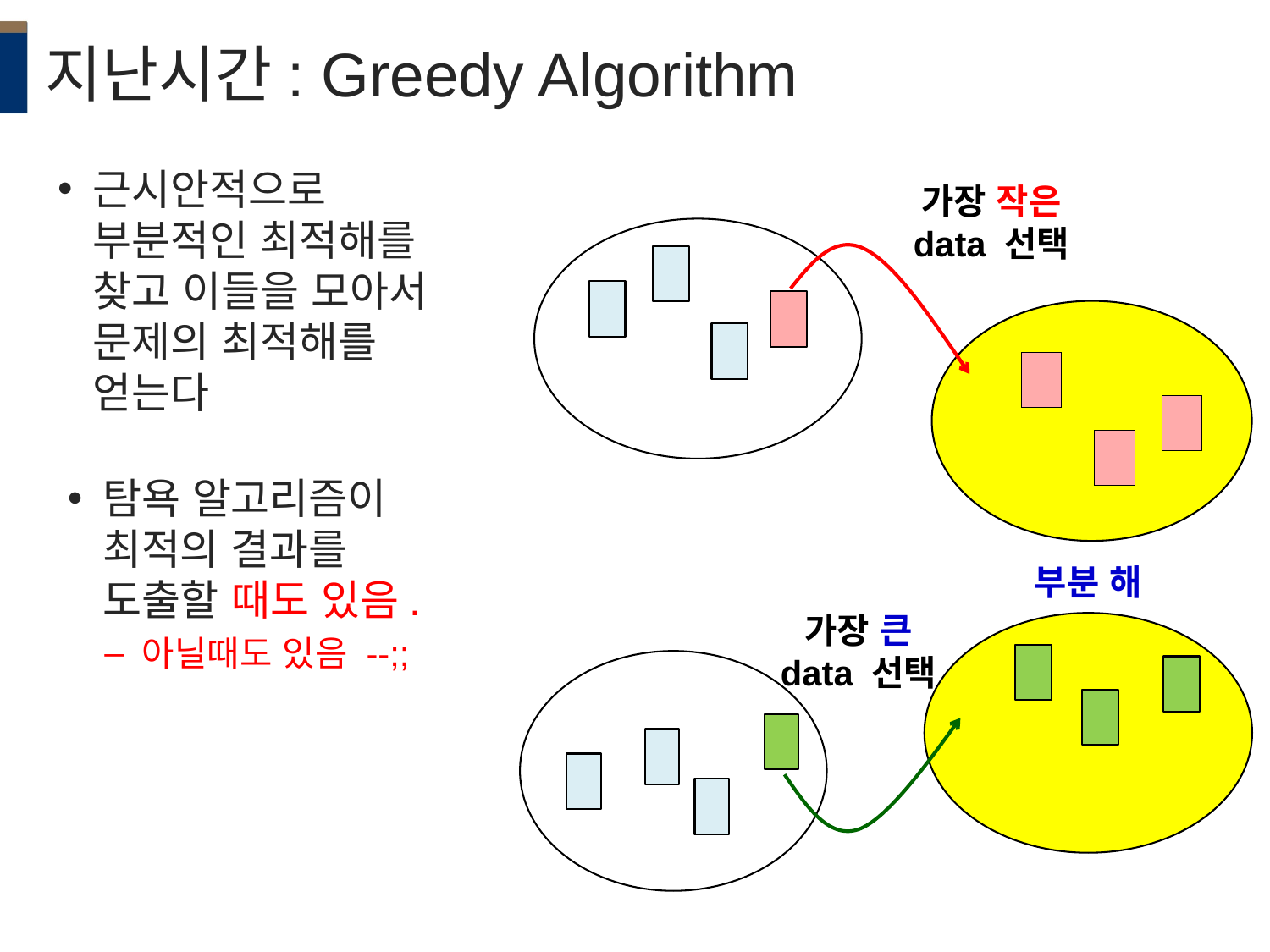

# 지난시간: Greedy Algorithm
근시안적으로 부분적인 최적해를 찾고 이들을 모아서 문제의 최적해를 얻는다
가장 작은
data 선택

탐욕 알고리즘이 최적의 결과를 도출할 때도 있음.
아닐때도 있음 --;;

부분 해
가장 큰
data 선택